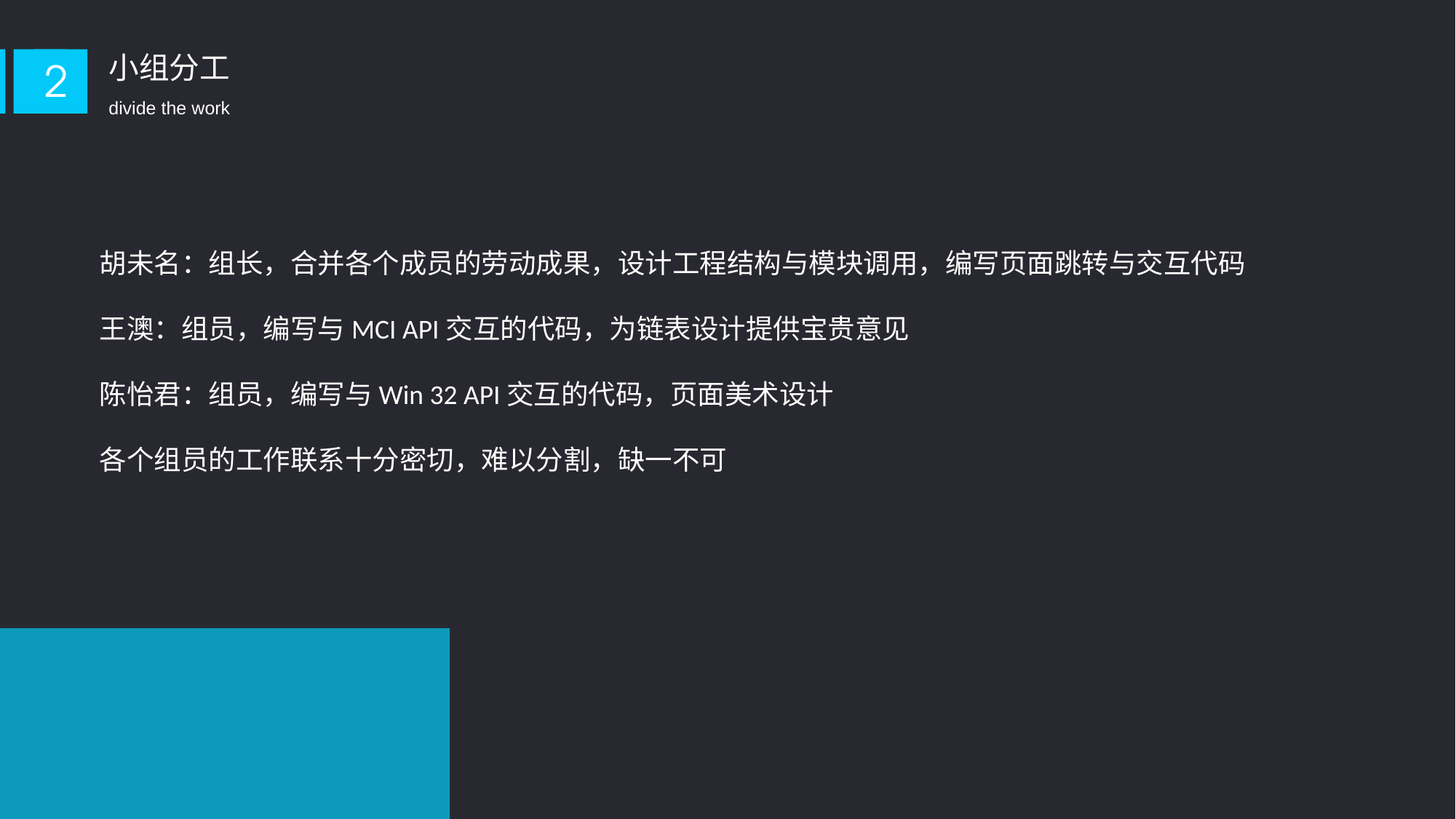

小组分工

2
divide the work
胡未名：组长，合并各个成员的劳动成果，设计工程结构与模块调用，编写页面跳转与交互代码
王澳：组员，编写与MCI API交互的代码，为链表设计提供宝贵意见
陈怡君：组员，编写与Win 32 API交互的代码，页面美术设计
各个组员的工作联系十分密切，难以分割，缺一不可